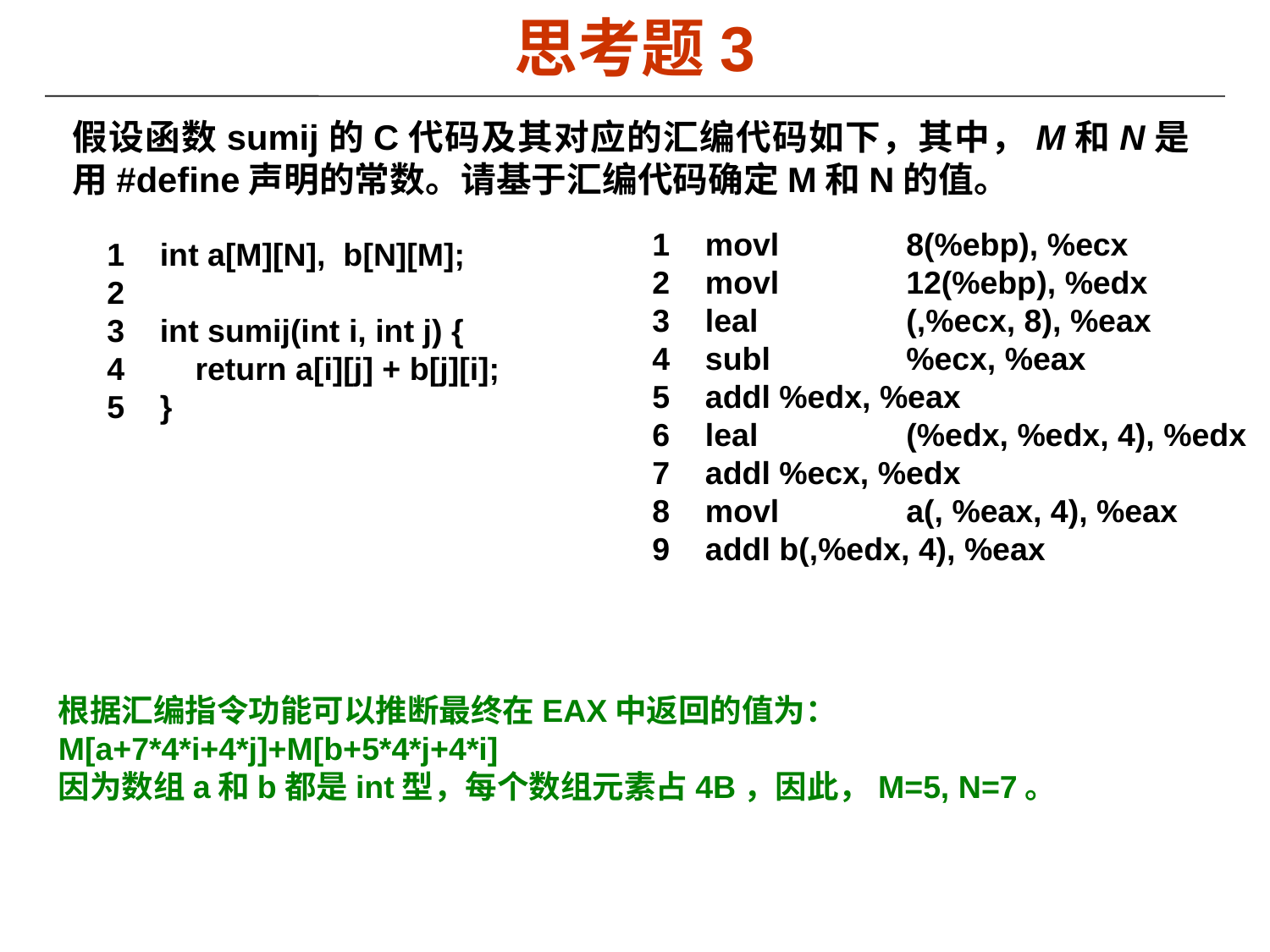

思考题3
# 假设函数sumij的C代码及其对应的汇编代码如下，其中，M和N是用#define声明的常数。请基于汇编代码确定M和N的值。
1    movl	8(%ebp), %ecx
2    movl	12(%ebp), %edx
3    leal		(,%ecx, 8), %eax
4    subl		%ecx, %eax
5    addl	%edx, %eax
6    leal		(%edx, %edx, 4), %edx
7    addl	%ecx, %edx
8    movl	a(, %eax, 4), %eax
9    addl	b(,%edx, 4), %eax
1    int a[M][N],  b[N][M];
2
3    int sumij(int i, int j) {
4        return a[i][j] + b[j][i];
5    }
根据汇编指令功能可以推断最终在EAX中返回的值为：
M[a+7*4*i+4*j]+M[b+5*4*j+4*i]
因为数组a和b都是int型，每个数组元素占4B，因此，M=5, N=7。